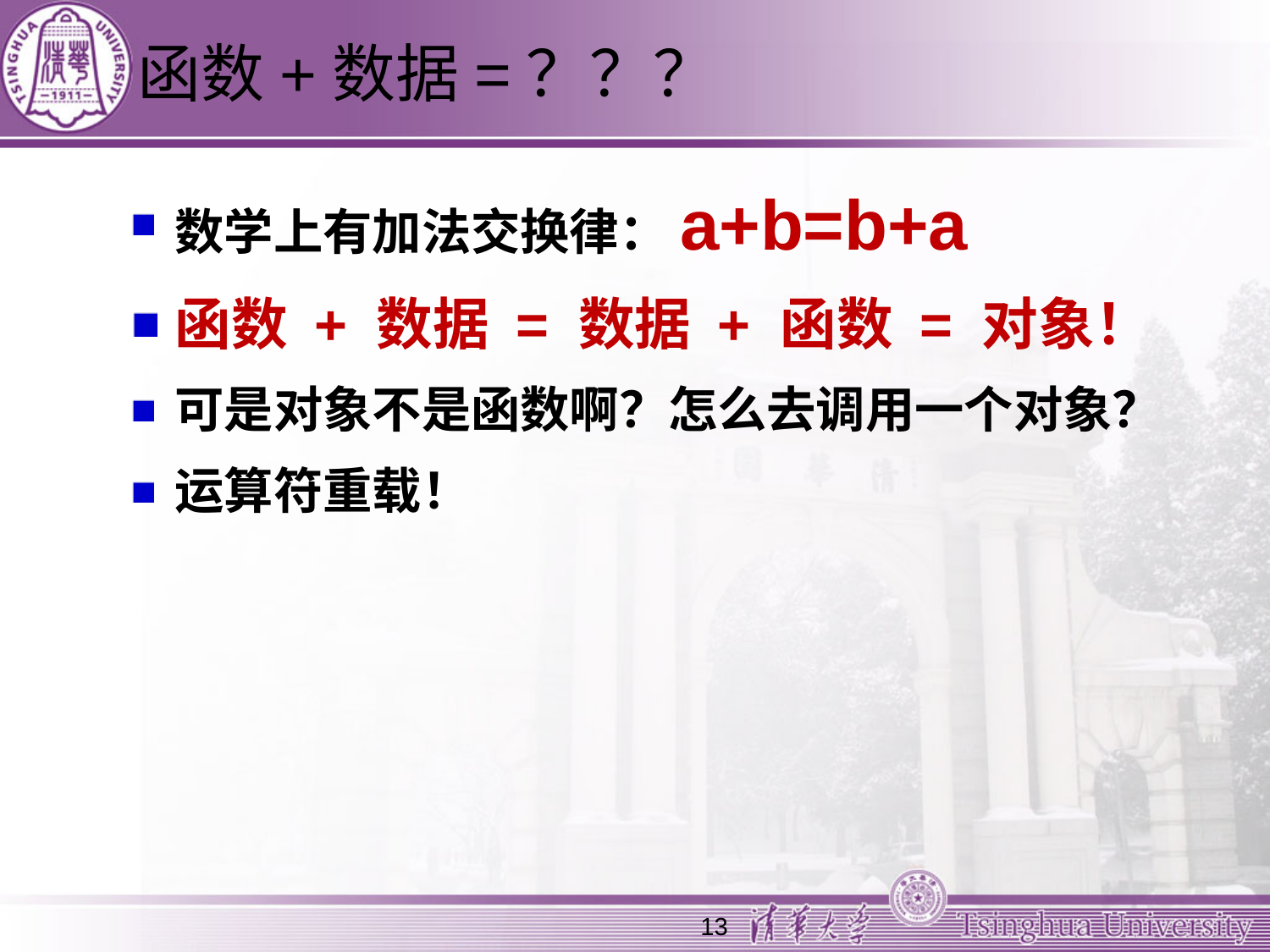

# 函数+数据=？？？
数学上有加法交换律：a+b=b+a
函数 + 数据 = 数据 + 函数 = 对象！
可是对象不是函数啊？怎么去调用一个对象？
运算符重载！
13